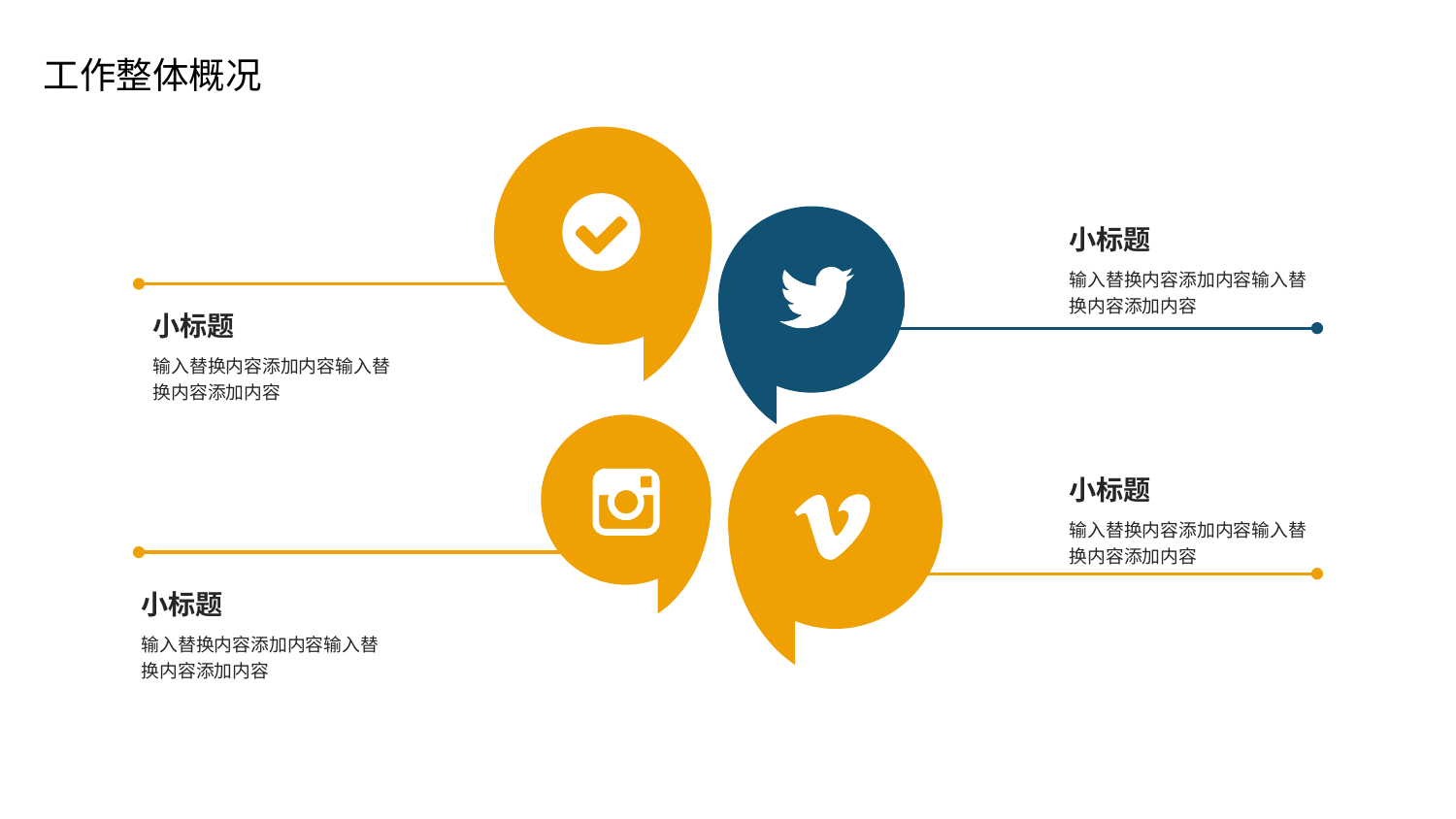

小标题
输入替换内容添加内容输入替换内容添加内容
小标题
输入替换内容添加内容输入替换内容添加内容

小标题
输入替换内容添加内容输入替换内容添加内容
小标题
输入替换内容添加内容输入替换内容添加内容